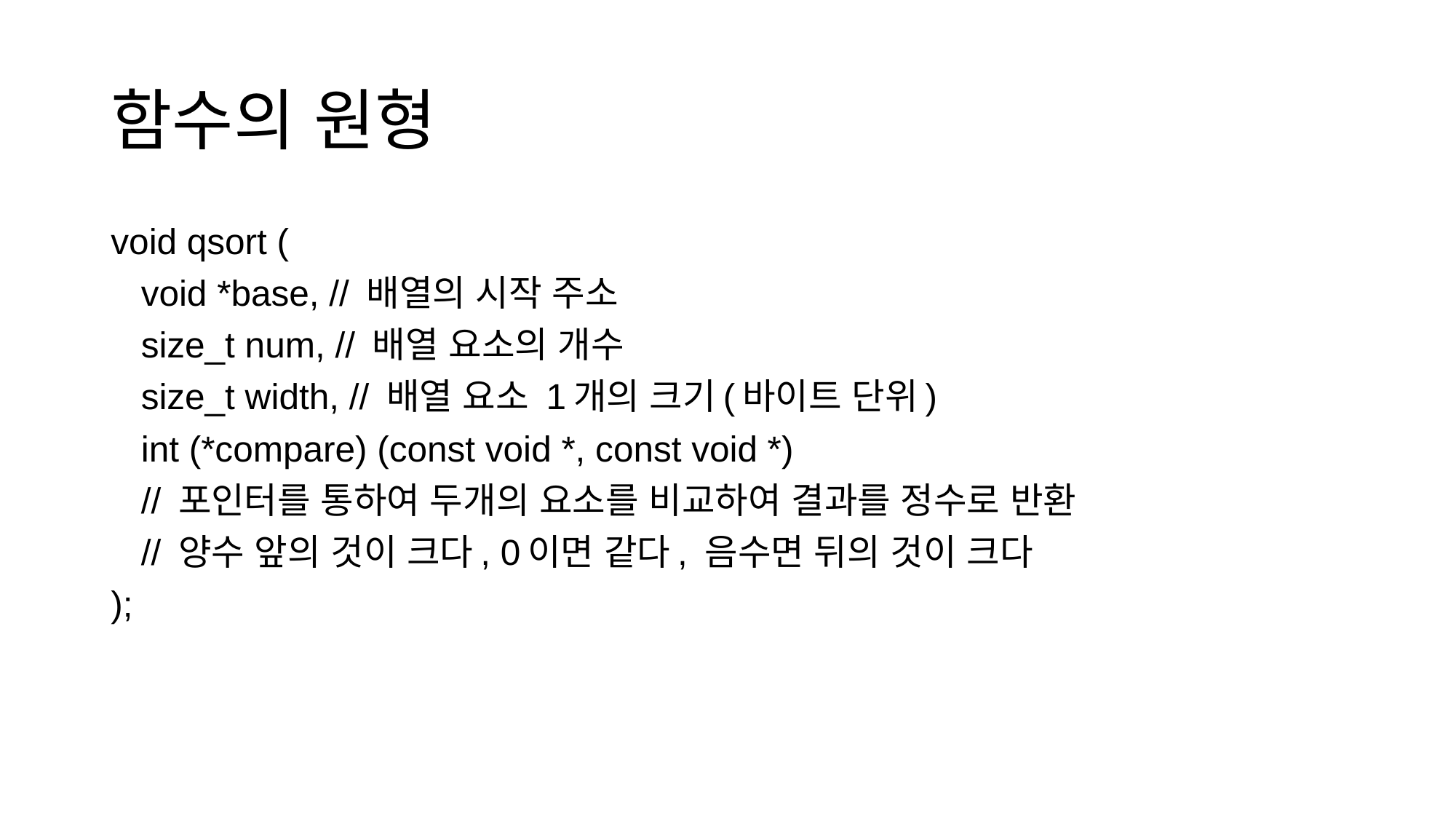

# 함수의 원형
void qsort (
   void *base, // 배열의 시작 주소
   size_t num, // 배열 요소의 개수
   size_t width, // 배열 요소 1개의 크기(바이트 단위)
   int (*compare) (const void *, const void *)
   // 포인터를 통하여 두개의 요소를 비교하여 결과를 정수로 반환
   // 양수 앞의 것이 크다, 0이면 같다, 음수면 뒤의 것이 크다
);